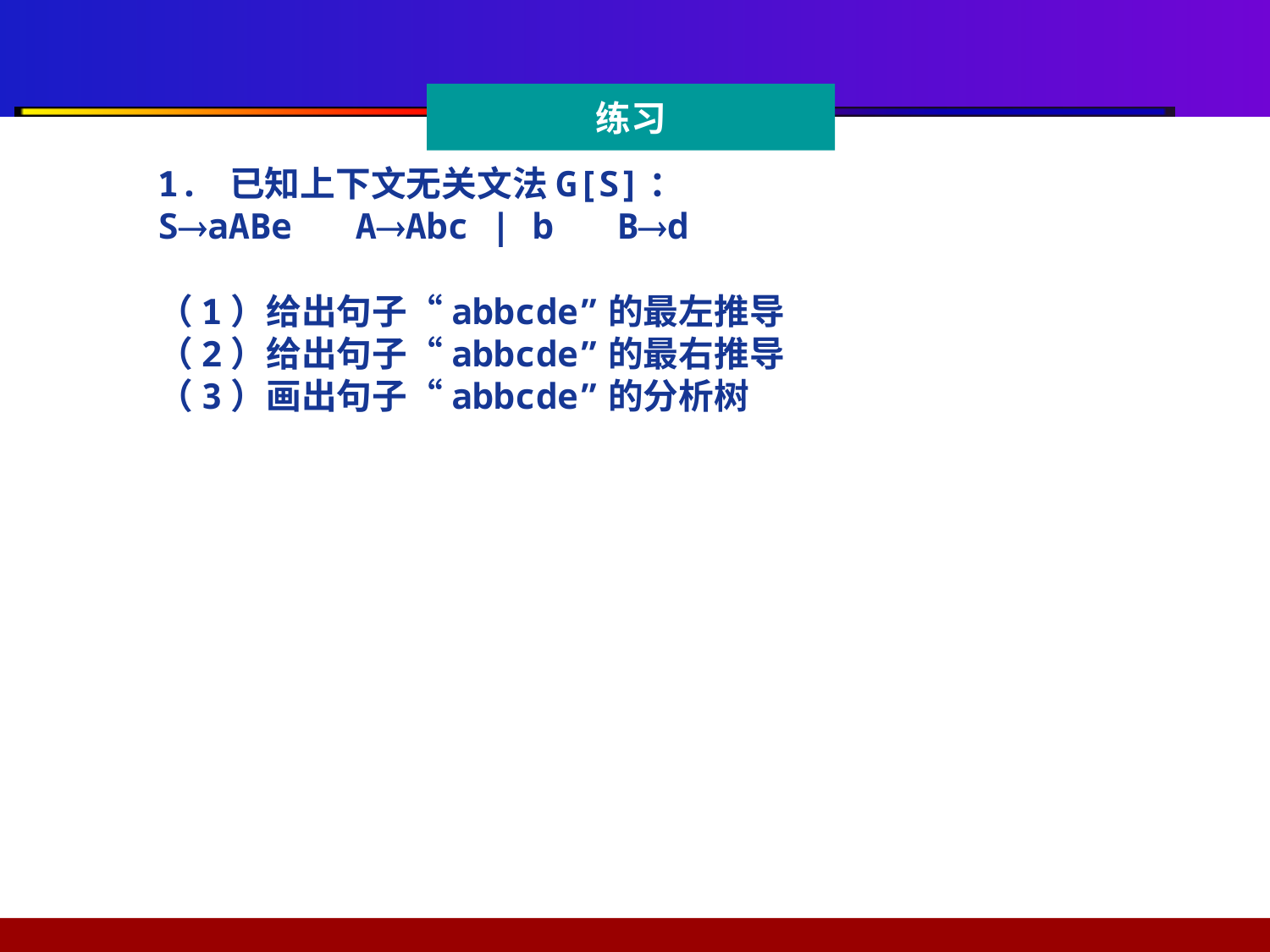

练习
1. 已知上下文无关文法G[S]：
S→aABe   A→Abc | b   B→d

（1）给出句子“abbcde”的最左推导
（2）给出句子“abbcde”的最右推导
（3）画出句子“abbcde”的分析树